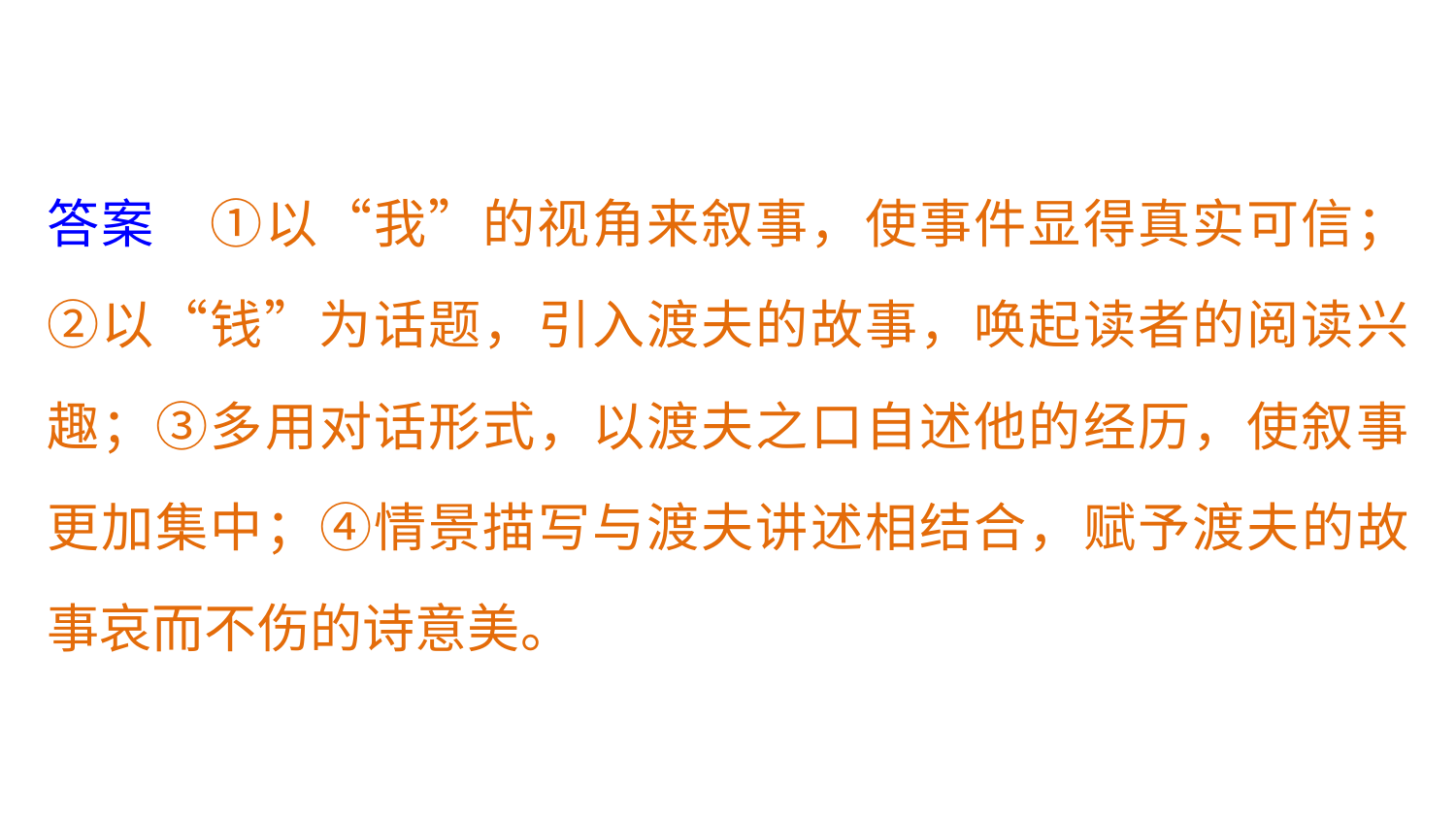

答案　①以“我”的视角来叙事，使事件显得真实可信；②以“钱”为话题，引入渡夫的故事，唤起读者的阅读兴趣；③多用对话形式，以渡夫之口自述他的经历，使叙事更加集中；④情景描写与渡夫讲述相结合，赋予渡夫的故事哀而不伤的诗意美。